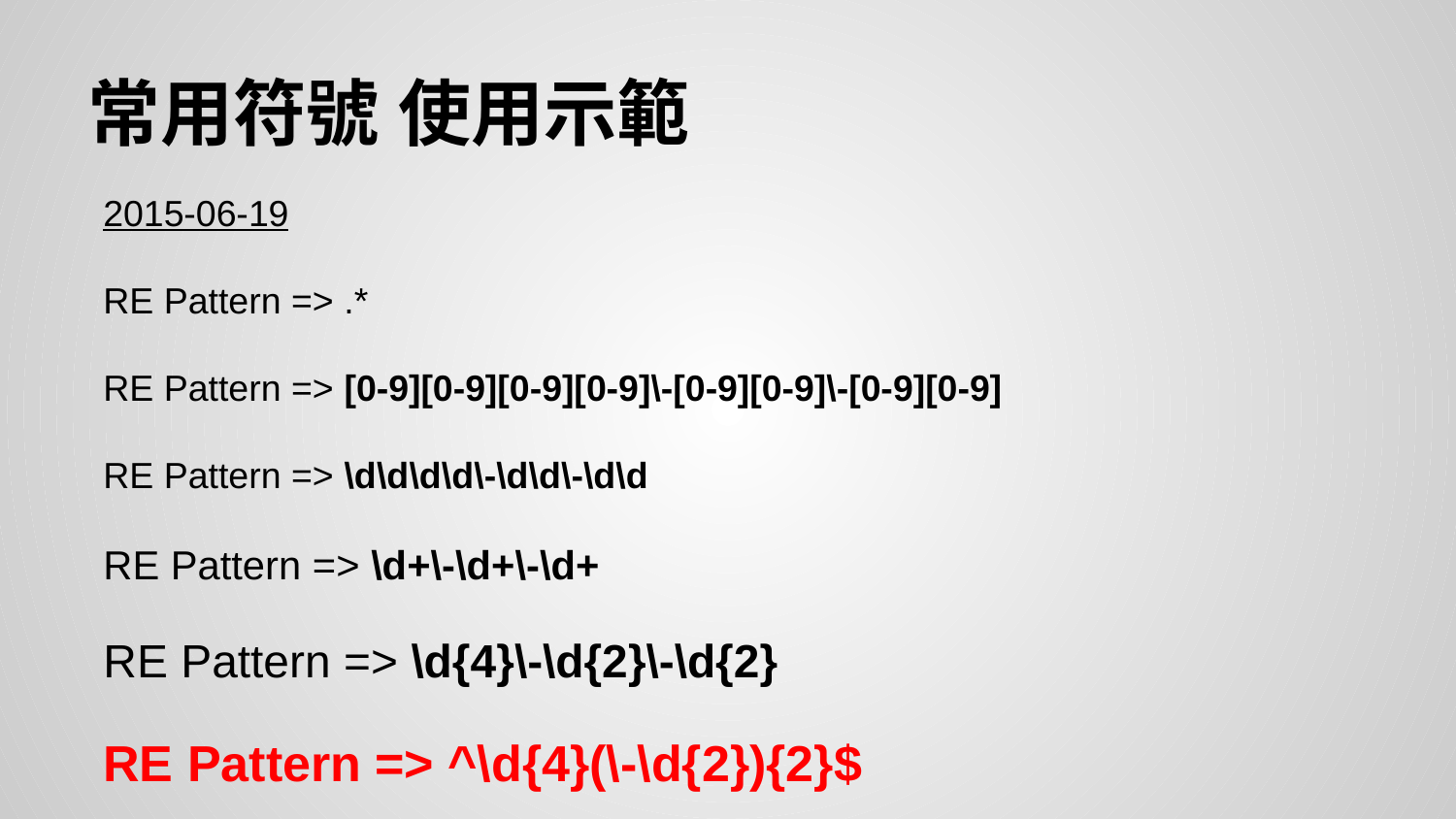

# 常用符號 使用示範
2015-06-19

RE Pattern => .*

RE Pattern => [0-9][0-9][0-9][0-9]\-[0-9][0-9]\-[0-9][0-9]

RE Pattern => \d\d\d\d\-\d\d\-\d\d

RE Pattern => \d+\-\d+\-\d+

RE Pattern => \d{4}\-\d{2}\-\d{2}

RE Pattern => ^\d{4}(\-\d{2}){2}$